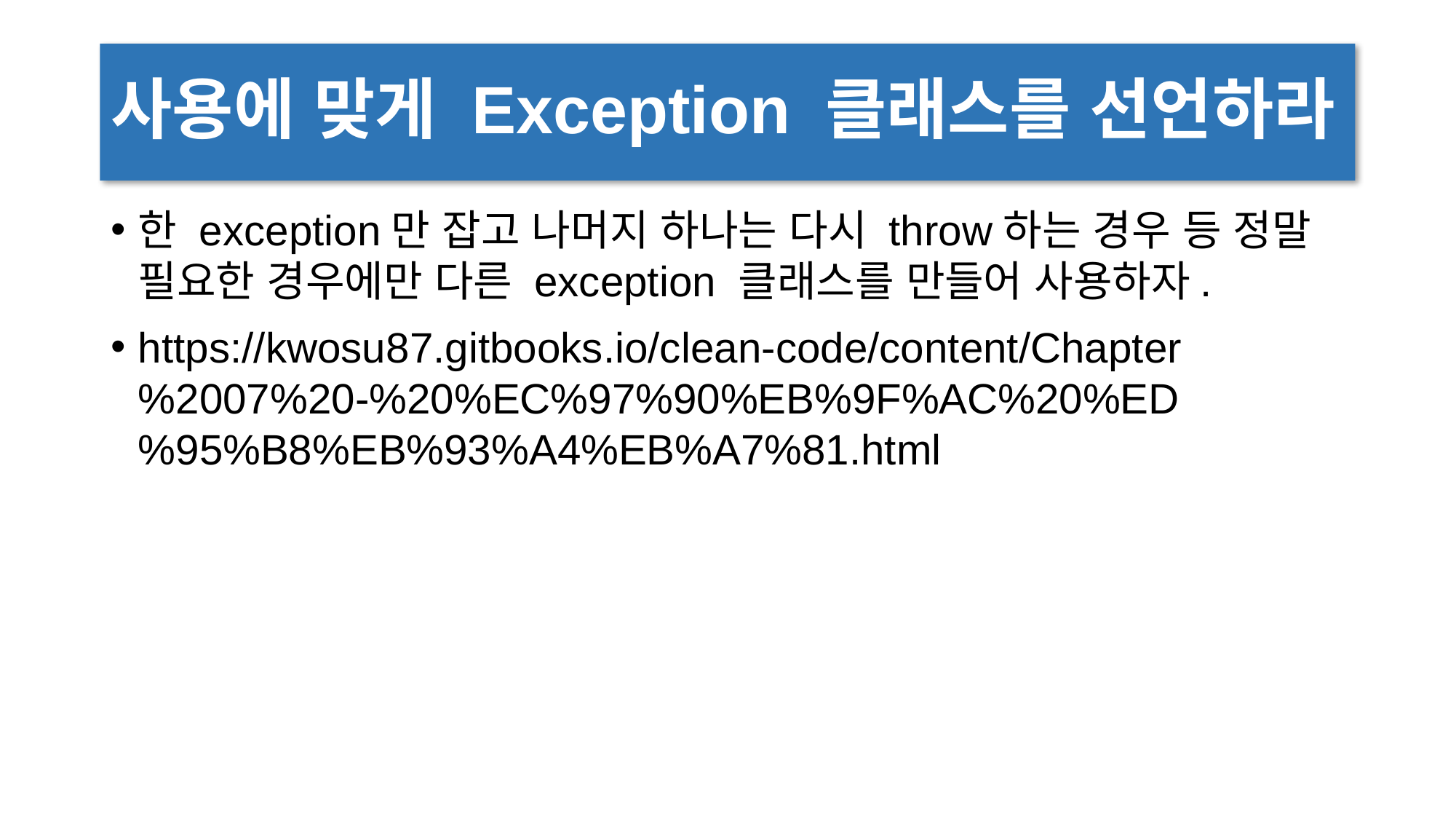

# 사용에 맞게 Exception 클래스를 선언하라
한 exception만 잡고 나머지 하나는 다시 throw하는 경우 등 정말 필요한 경우에만 다른 exception 클래스를 만들어 사용하자.
https://kwosu87.gitbooks.io/clean-code/content/Chapter%2007%20-%20%EC%97%90%EB%9F%AC%20%ED%95%B8%EB%93%A4%EB%A7%81.html